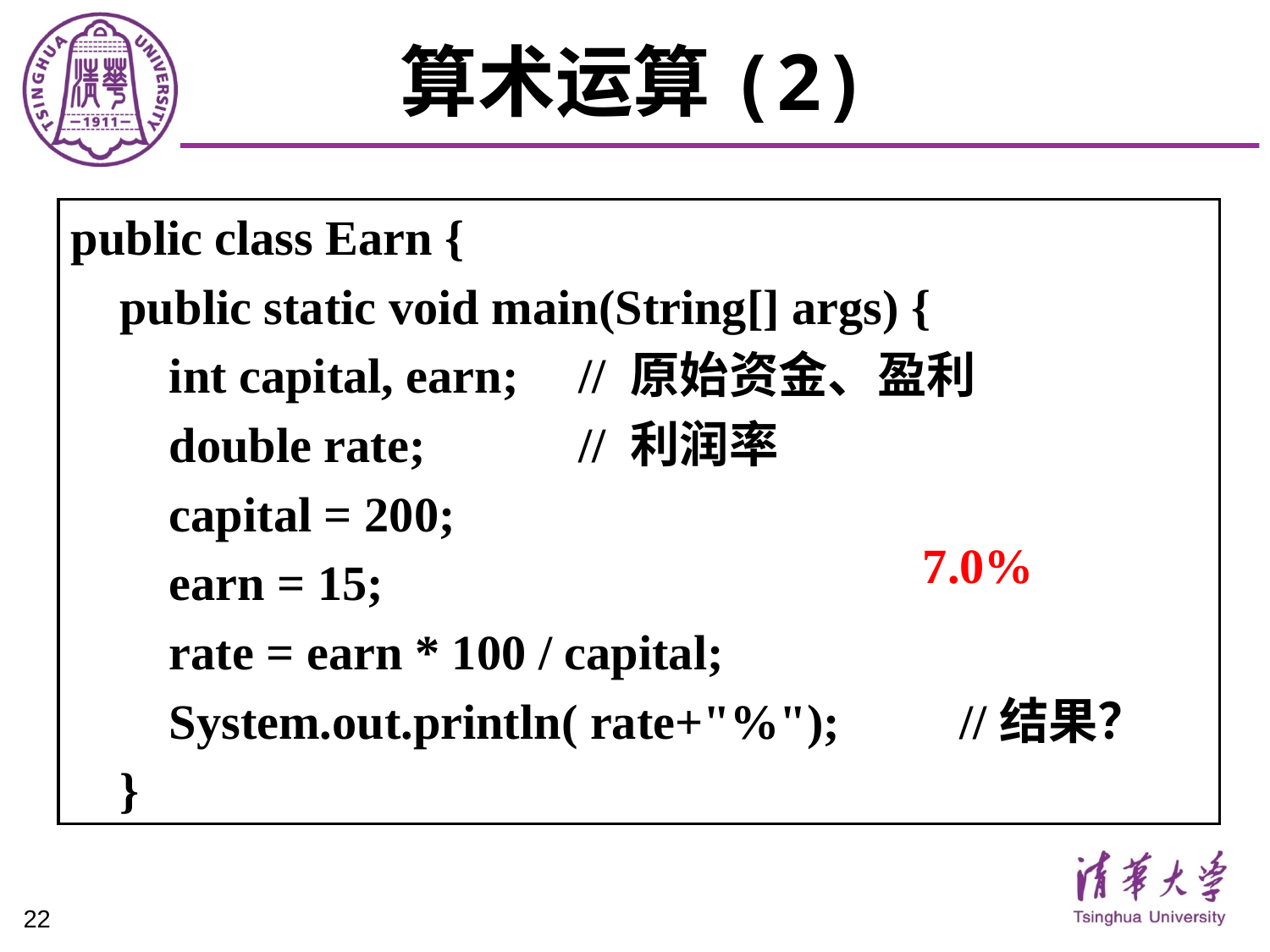

# 算术运算(2)
public class Earn {
    public static void main(String[] args) {
        int capital, earn; 	// 原始资金、盈利
        double rate;  		// 利润率
        capital = 200;
        earn = 15;
        rate = earn * 100 / capital;
        System.out.println( rate+"%");	//结果？
    }
7.0%
22